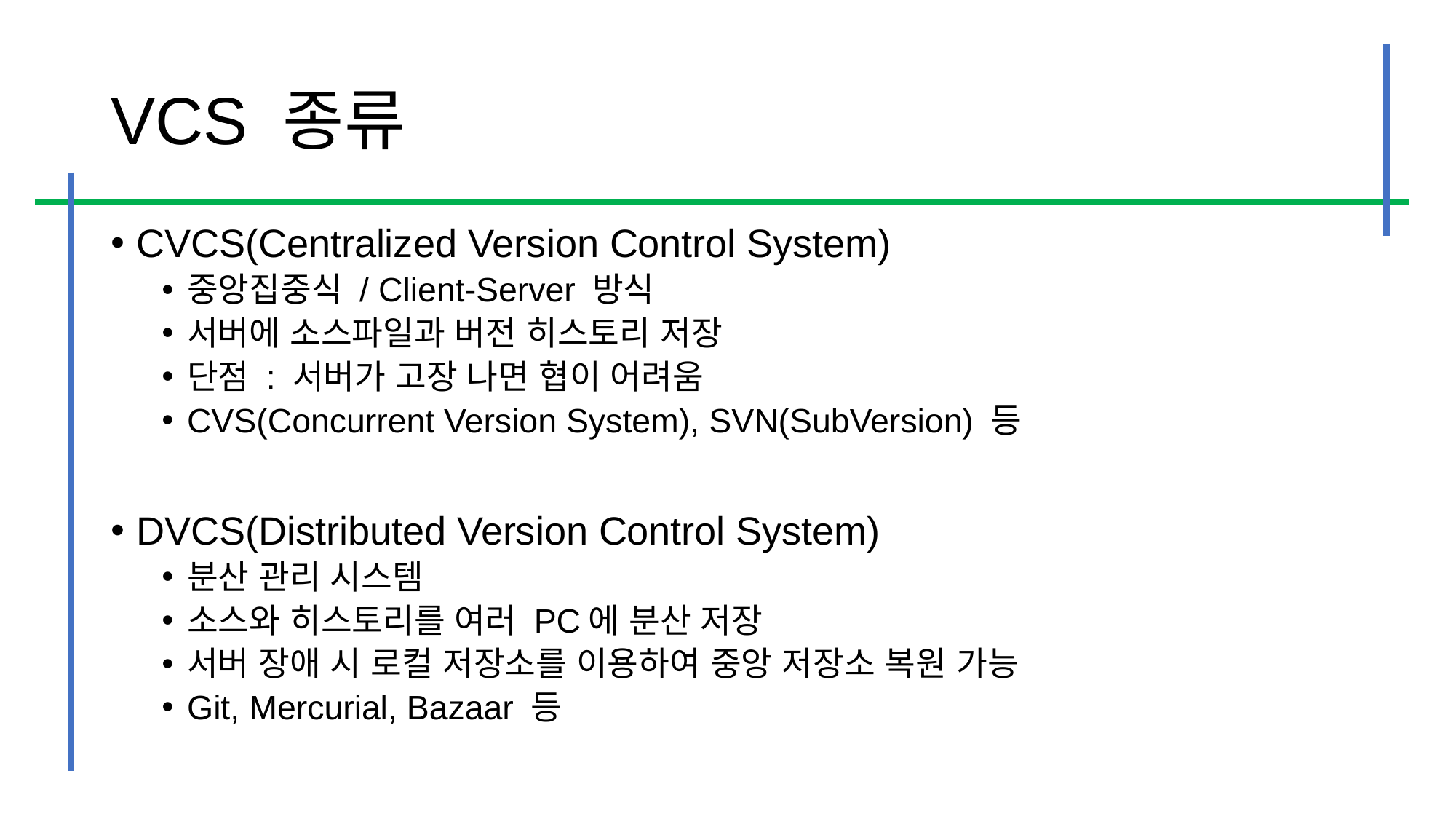

# VCS 종류
CVCS(Centralized Version Control System)
중앙집중식 / Client-Server 방식
서버에 소스파일과 버전 히스토리 저장
단점 : 서버가 고장 나면 협이 어려움
CVS(Concurrent Version System), SVN(SubVersion) 등

DVCS(Distributed Version Control System)
분산 관리 시스템
소스와 히스토리를 여러 PC에 분산 저장
서버 장애 시 로컬 저장소를 이용하여 중앙 저장소 복원 가능
Git, Mercurial, Bazaar 등